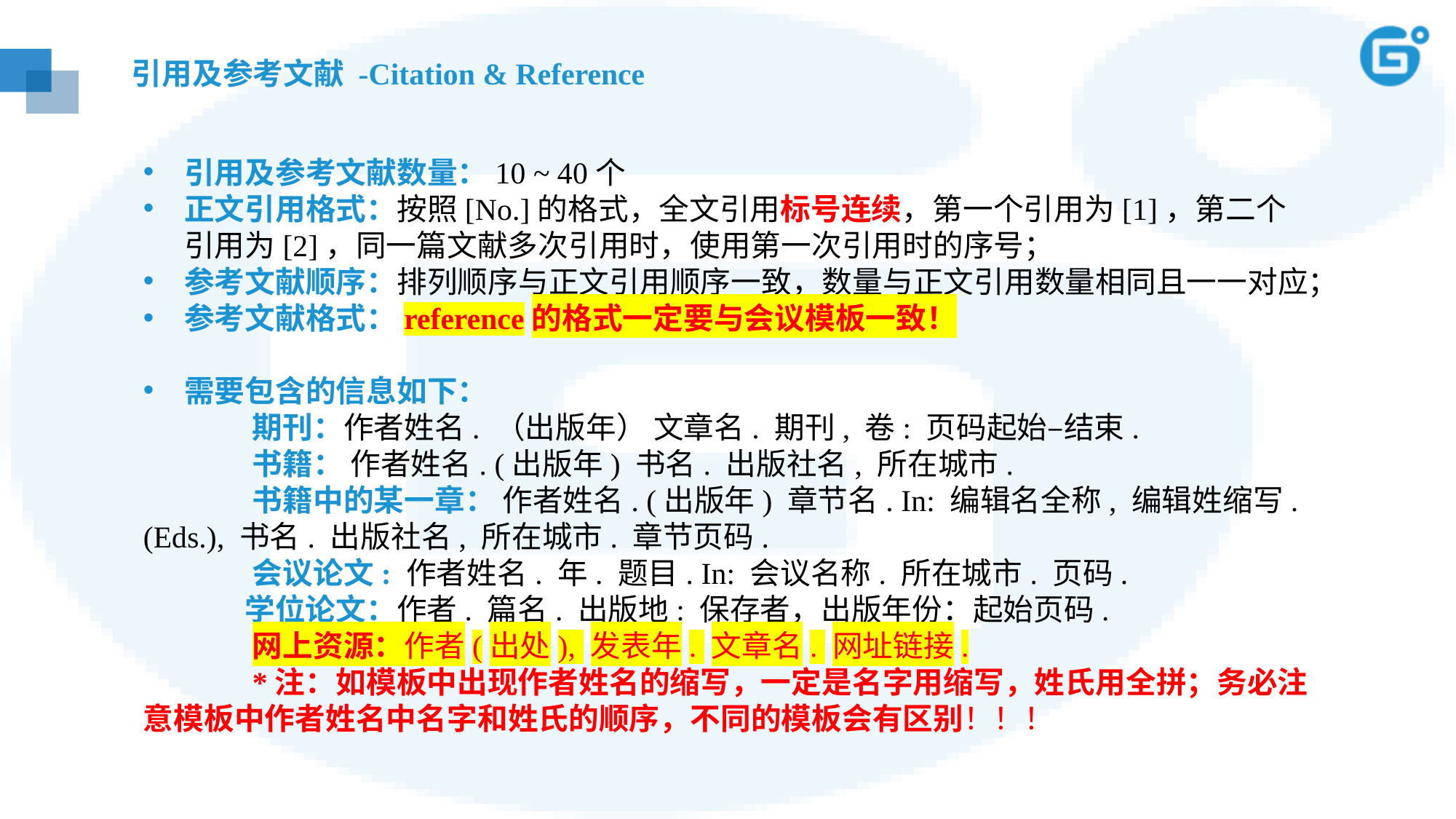

# 引用及参考文献 -Citation & Reference
引用及参考文献数量：10 ~ 40个
正文引用格式：按照[No.]的格式，全文引用标号连续，第一个引用为[1]，第二个引用为[2]，同一篇文献多次引用时，使用第一次引用时的序号；
参考文献顺序：排列顺序与正文引用顺序一致，数量与正文引用数量相同且一一对应；
参考文献格式：reference的格式一定要与会议模板一致！

需要包含的信息如下：
	期刊：作者姓名. （出版年） 文章名. 期刊, 卷: 页码起始–结束.
	书籍： 作者姓名. (出版年) 书名. 出版社名, 所在城市.
	书籍中的某一章： 作者姓名. (出版年) 章节名. In: 编辑名全称, 编辑姓缩写. (Eds.), 书名. 出版社名, 所在城市. 章节页码.
	会议论文: 作者姓名. 年. 题目. In: 会议名称. 所在城市. 页码.
              学位论文：作者. 篇名. 出版地: 保存者，出版年份：起始页码.
	网上资源：作者(出处), 发表年. 文章名. 网址链接.
	*注：如模板中出现作者姓名的缩写，一定是名字用缩写，姓氏用全拼；务必注意模板中作者姓名中名字和姓氏的顺序，不同的模板会有区别！！！